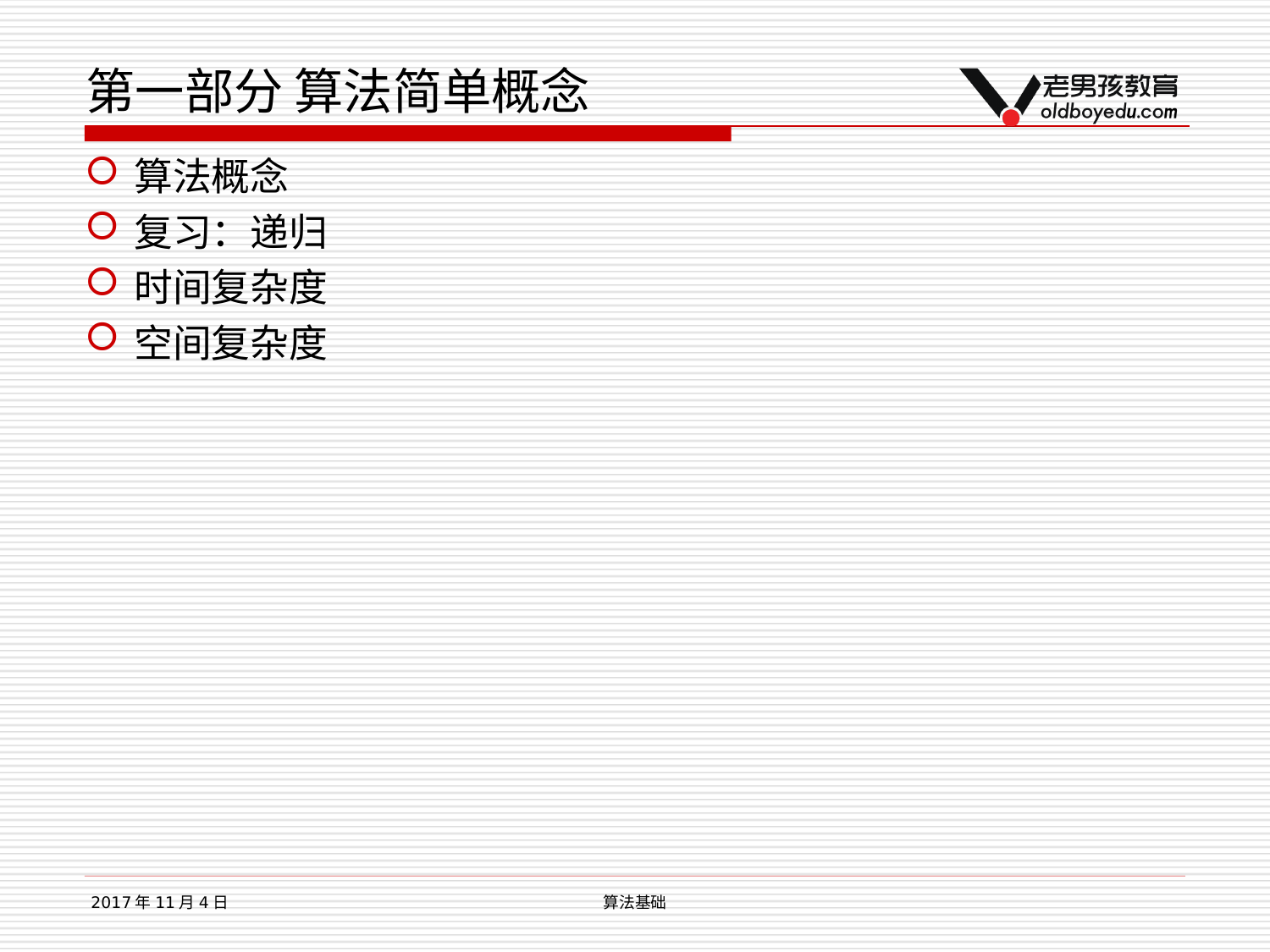

# 第一部分 算法简单概念
算法概念
复习：递归
时间复杂度
空间复杂度
2017年11月4日
算法基础
1